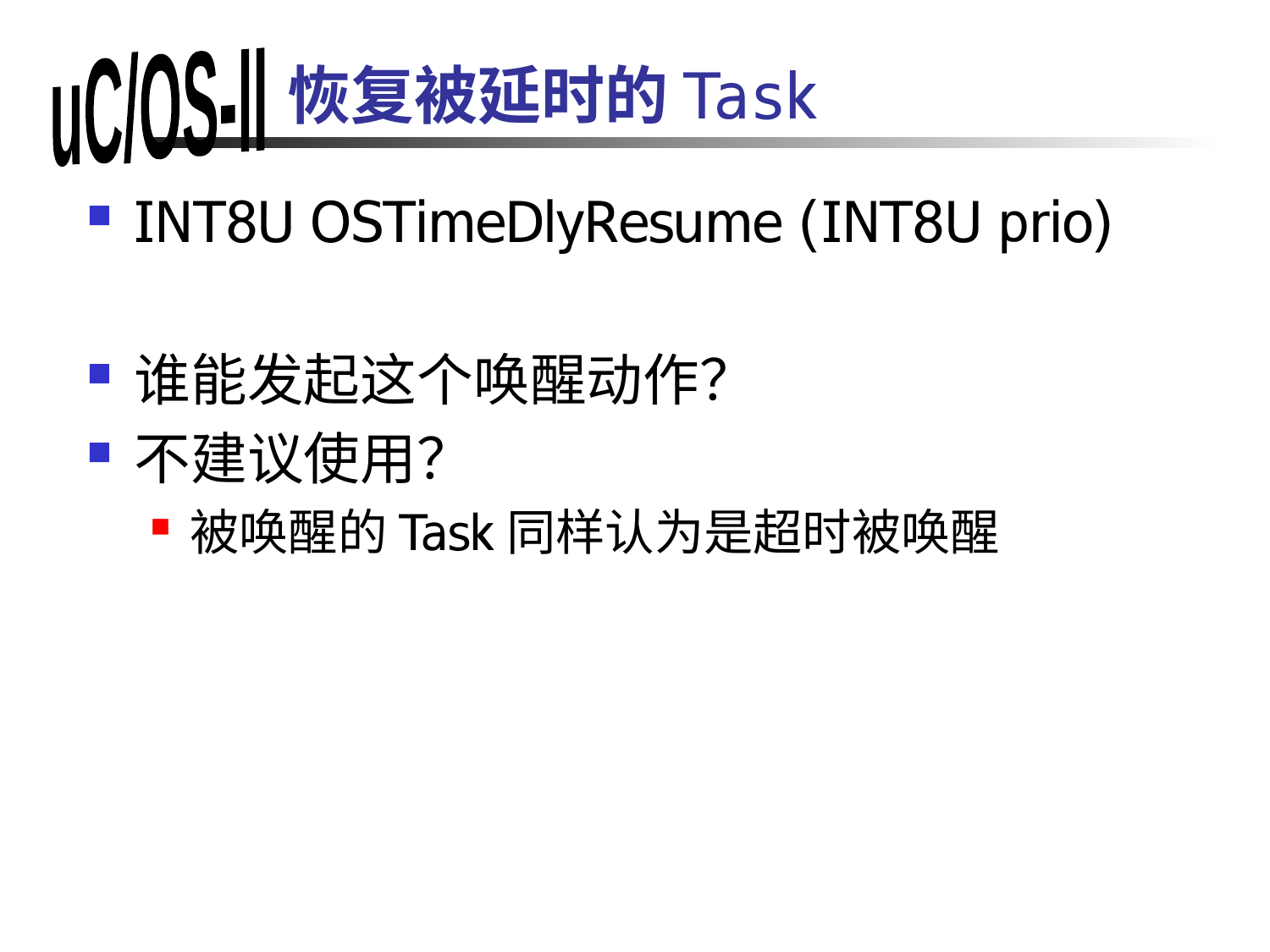

# 恢复被延时的Task
INT8U OSTimeDlyResume (INT8U prio)

谁能发起这个唤醒动作？
不建议使用？
被唤醒的Task同样认为是超时被唤醒